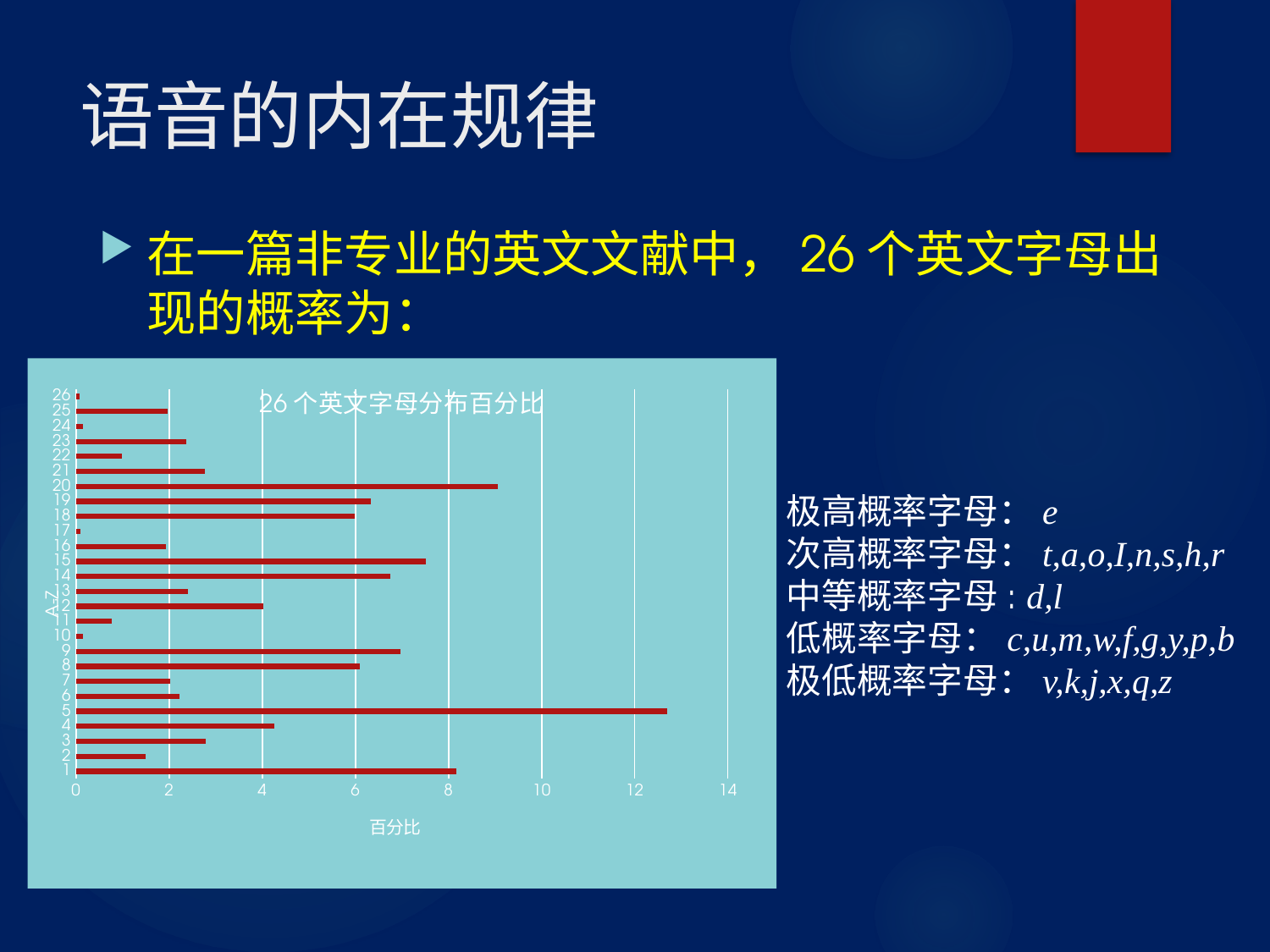

# 语音的内在规律
在一篇非专业的英文文献中，26个英文字母出现的概率为：

### Chart: 26个英文字母分布百分比

| Category |  |
|---|---|
极高概率字母：e
次高概率字母：t,a,o,I,n,s,h,r
中等概率字母: d,l
低概率字母：c,u,m,w,f,g,y,p,b
极低概率字母：v,k,j,x,q,z